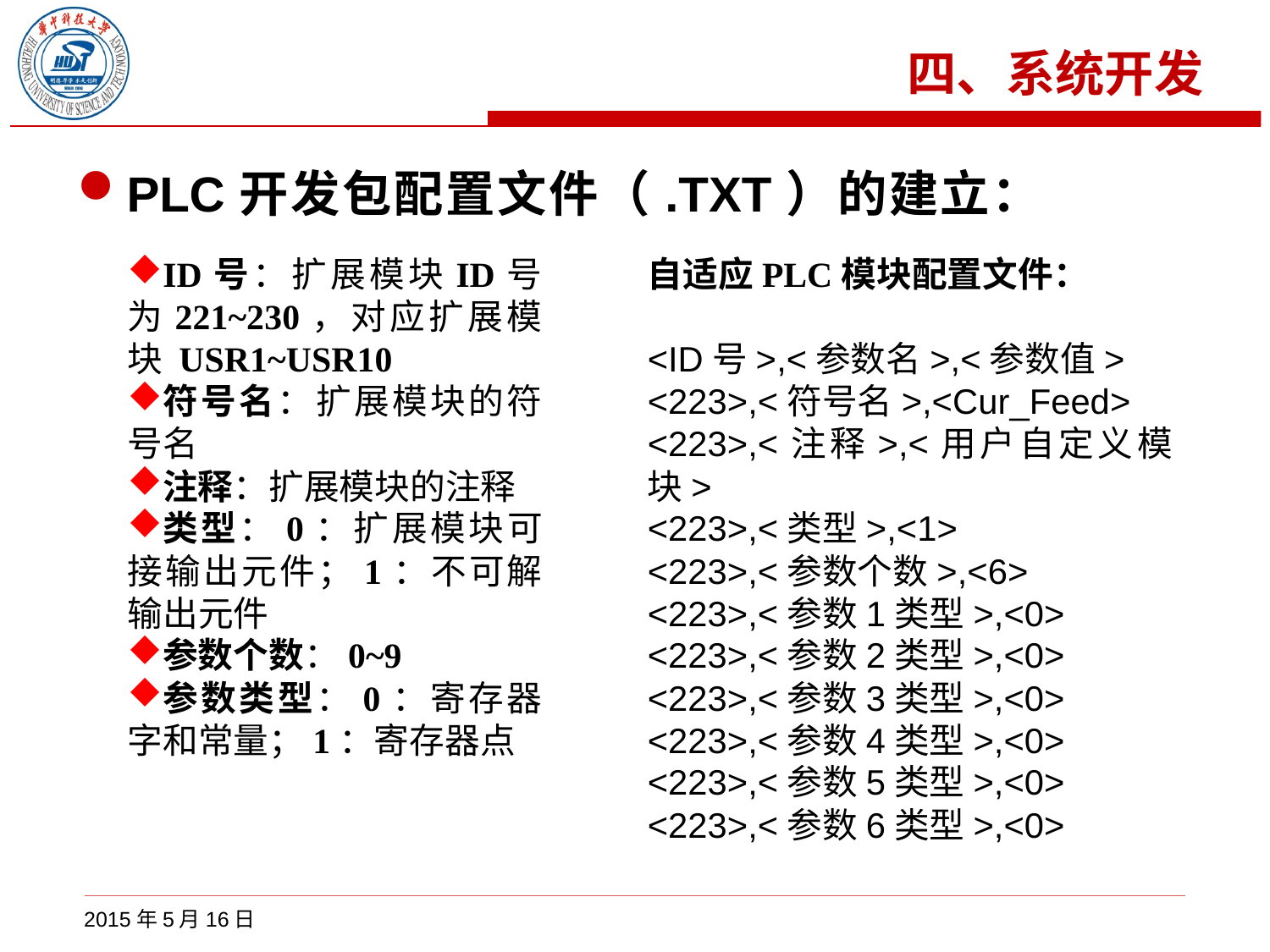

四、系统开发
PLC开发包配置文件（.TXT）的建立：
ID号：扩展模块ID号为221~230，对应扩展模块 USR1~USR10
符号名：扩展模块的符号名
注释：扩展模块的注释
类型：0：扩展模块可接输出元件；1：不可解输出元件
参数个数：0~9
参数类型：0：寄存器字和常量；1：寄存器点
自适应PLC模块配置文件：

<ID号>,<参数名>,<参数值>
<223>,<符号名>,<Cur_Feed>
<223>,<注释>,<用户自定义模块>
<223>,<类型>,<1>
<223>,<参数个数>,<6>
<223>,<参数1类型>,<0>
<223>,<参数2类型>,<0>
<223>,<参数3类型>,<0>
<223>,<参数4类型>,<0>
<223>,<参数5类型>,<0>
<223>,<参数6类型>,<0>
2015年5月16日